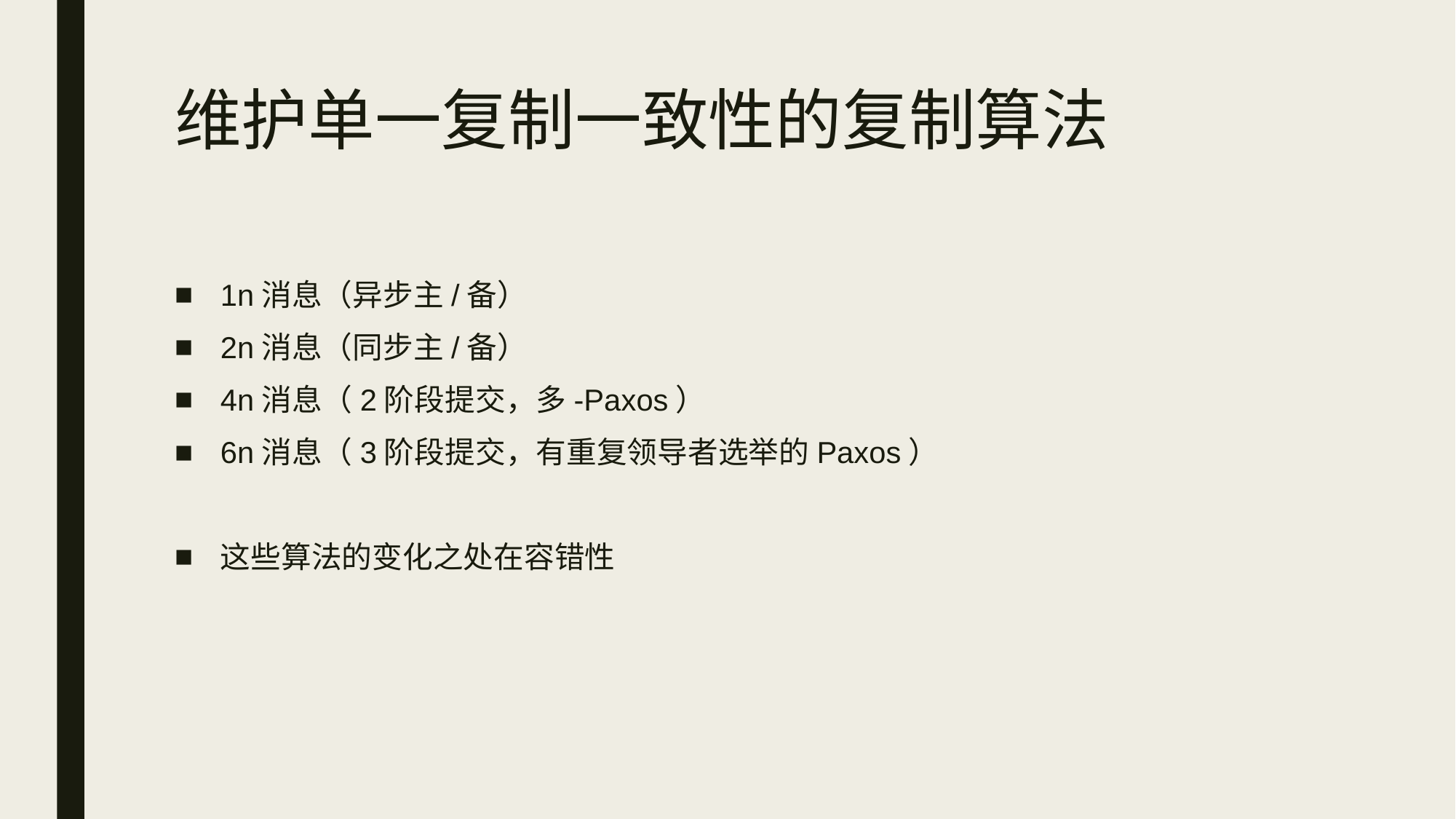

# 维护单一复制一致性的复制算法
1n消息（异步主/备）
2n消息（同步主/备）
4n消息（2阶段提交，多-Paxos）
6n消息（3阶段提交，有重复领导者选举的Paxos）

这些算法的变化之处在容错性